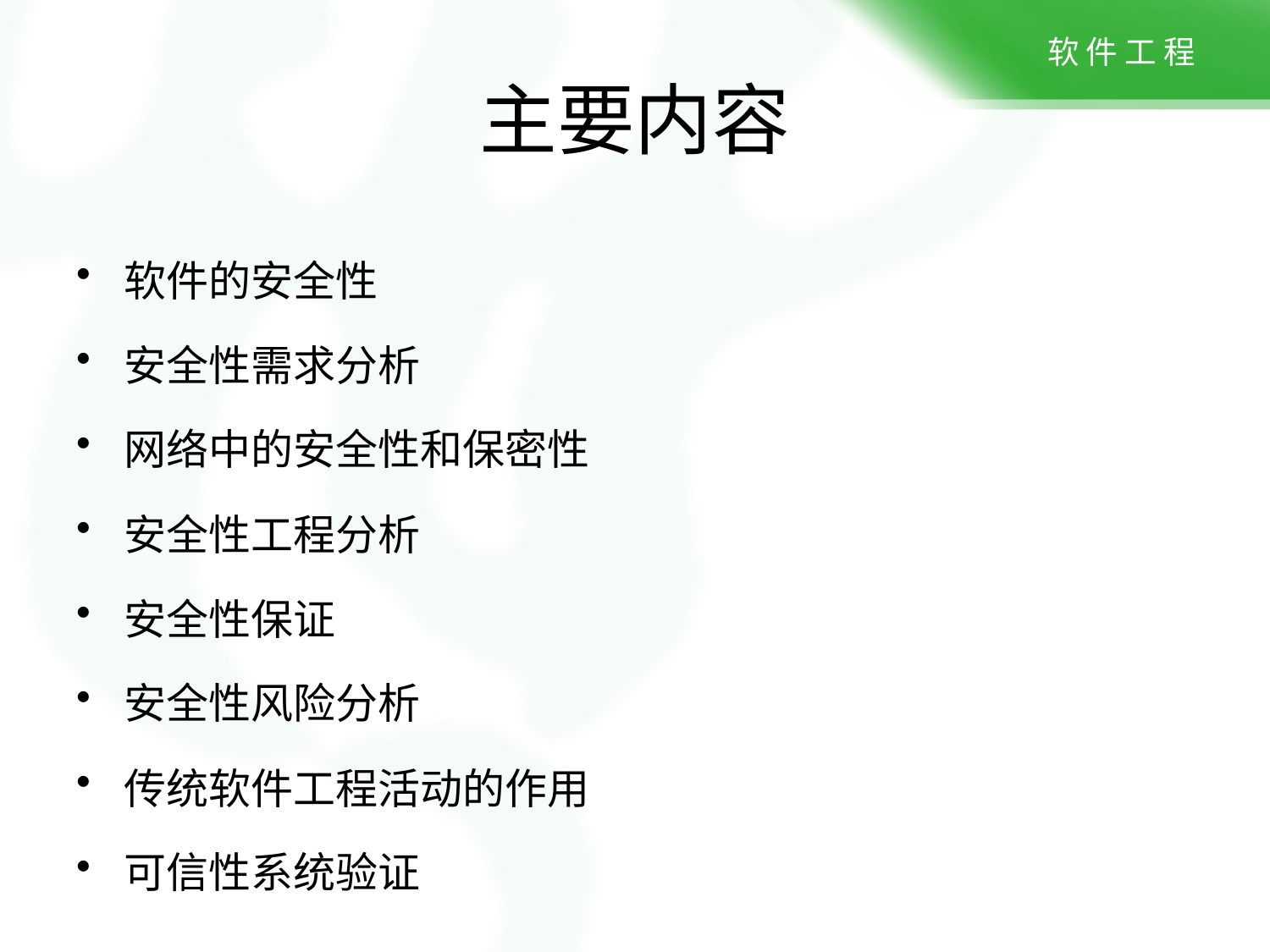

# 主要内容
软件的安全性
安全性需求分析
网络中的安全性和保密性
安全性工程分析
安全性保证
安全性风险分析
传统软件工程活动的作用
可信性系统验证